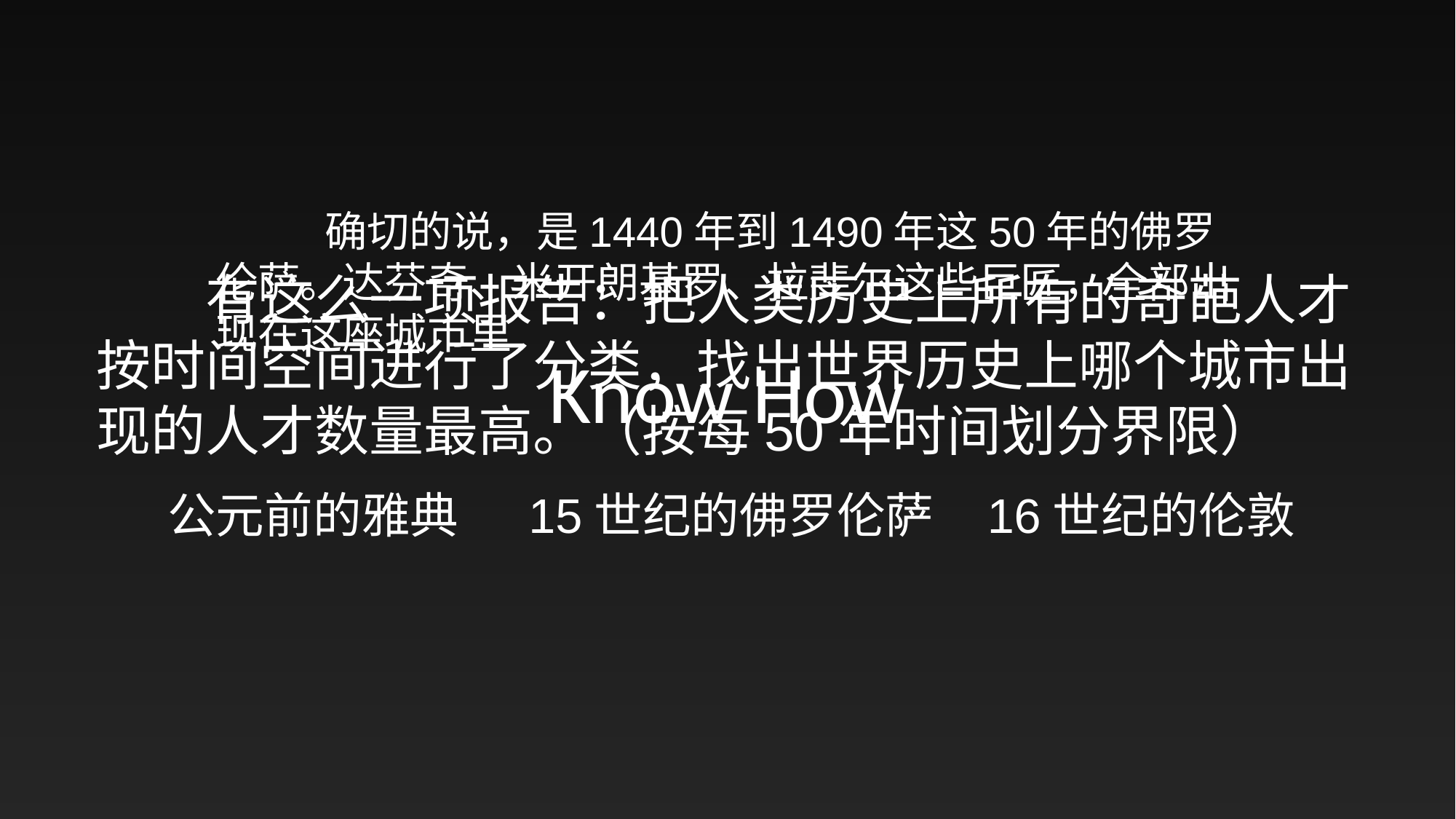

确切的说，是1440年到1490年这50年的佛罗伦萨。达芬奇、米开朗基罗、拉斐尔这些巨匠，全部出现在这座城市里
	有这么一项报告：把人类历史上所有的奇葩人才按时间空间进行了分类，找出世界历史上哪个城市出现的人才数量最高。（按每50年时间划分界限）
Know How
公元前的雅典
15世纪的佛罗伦萨
16世纪的伦敦